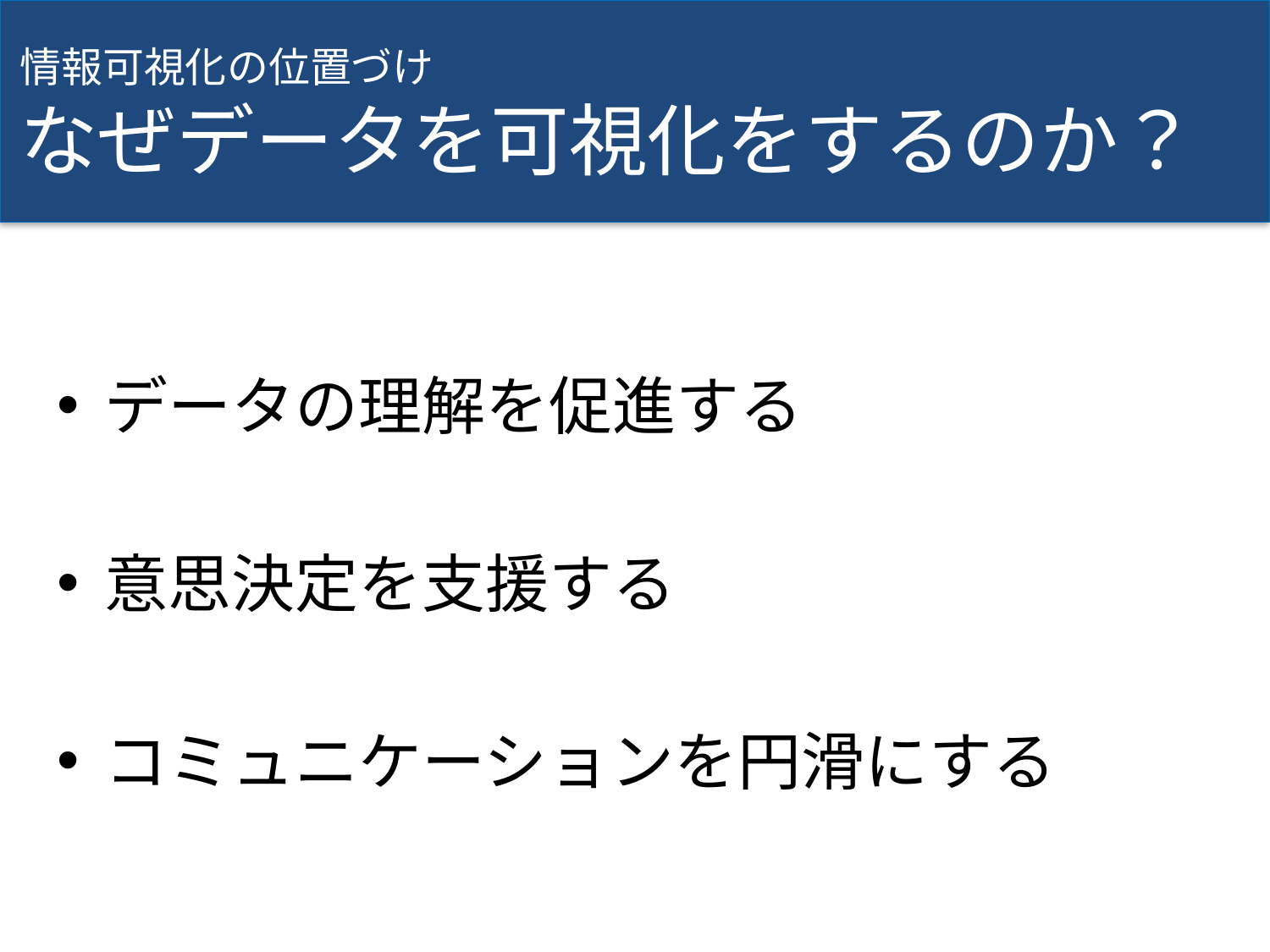

# 情報可視化の位置づけ なぜデータを可視化をするのか？
データの理解を促進する

意思決定を支援する

コミュニケーションを円滑にする